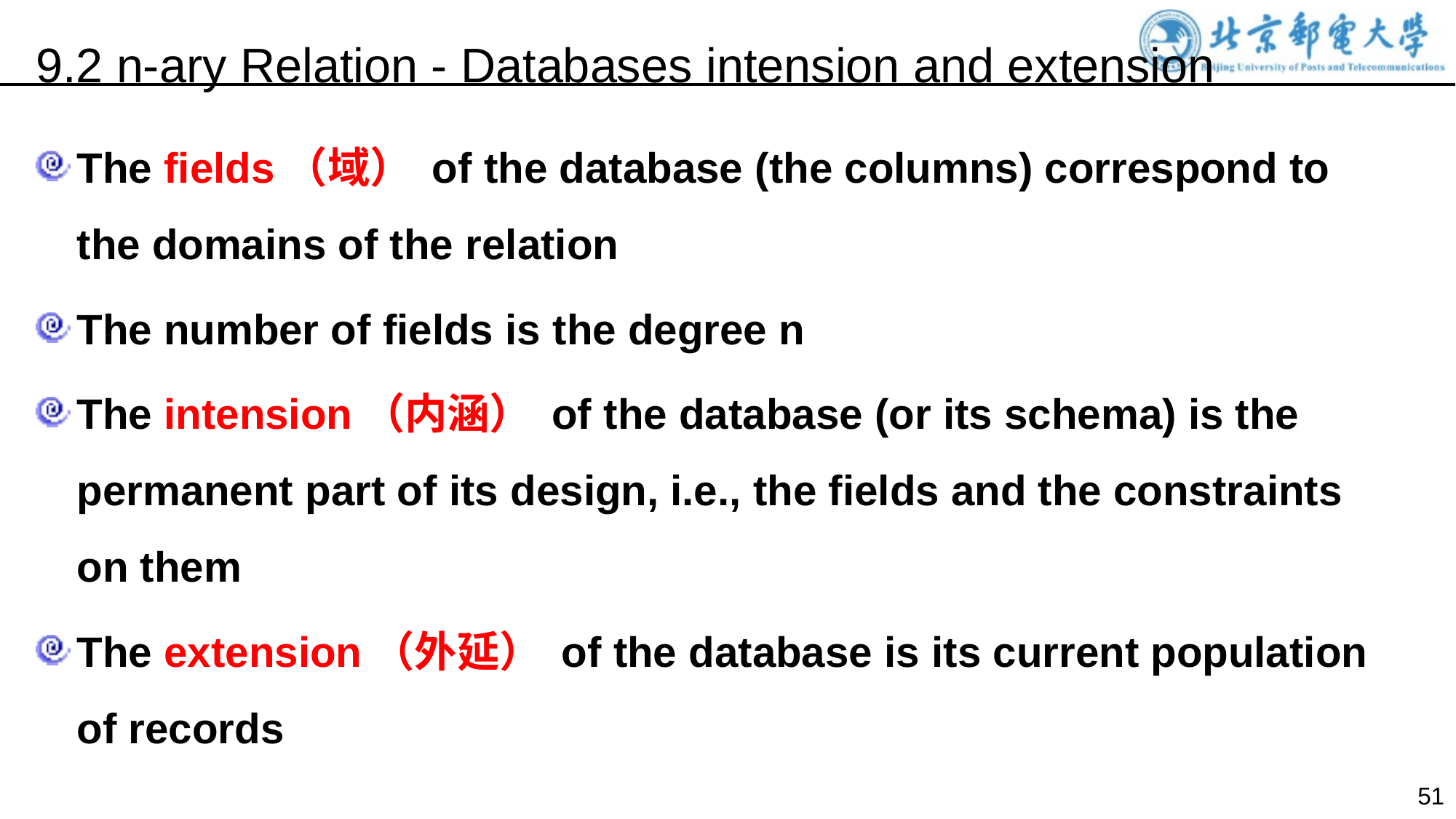

9.2 n-ary Relation - Databases intension and extension
The fields（域） of the database (the columns) correspond to the domains of the relation
The number of fields is the degree n
The intension（内涵） of the database (or its schema) is the permanent part of its design, i.e., the fields and the constraints on them
The extension（外延） of the database is its current population of records